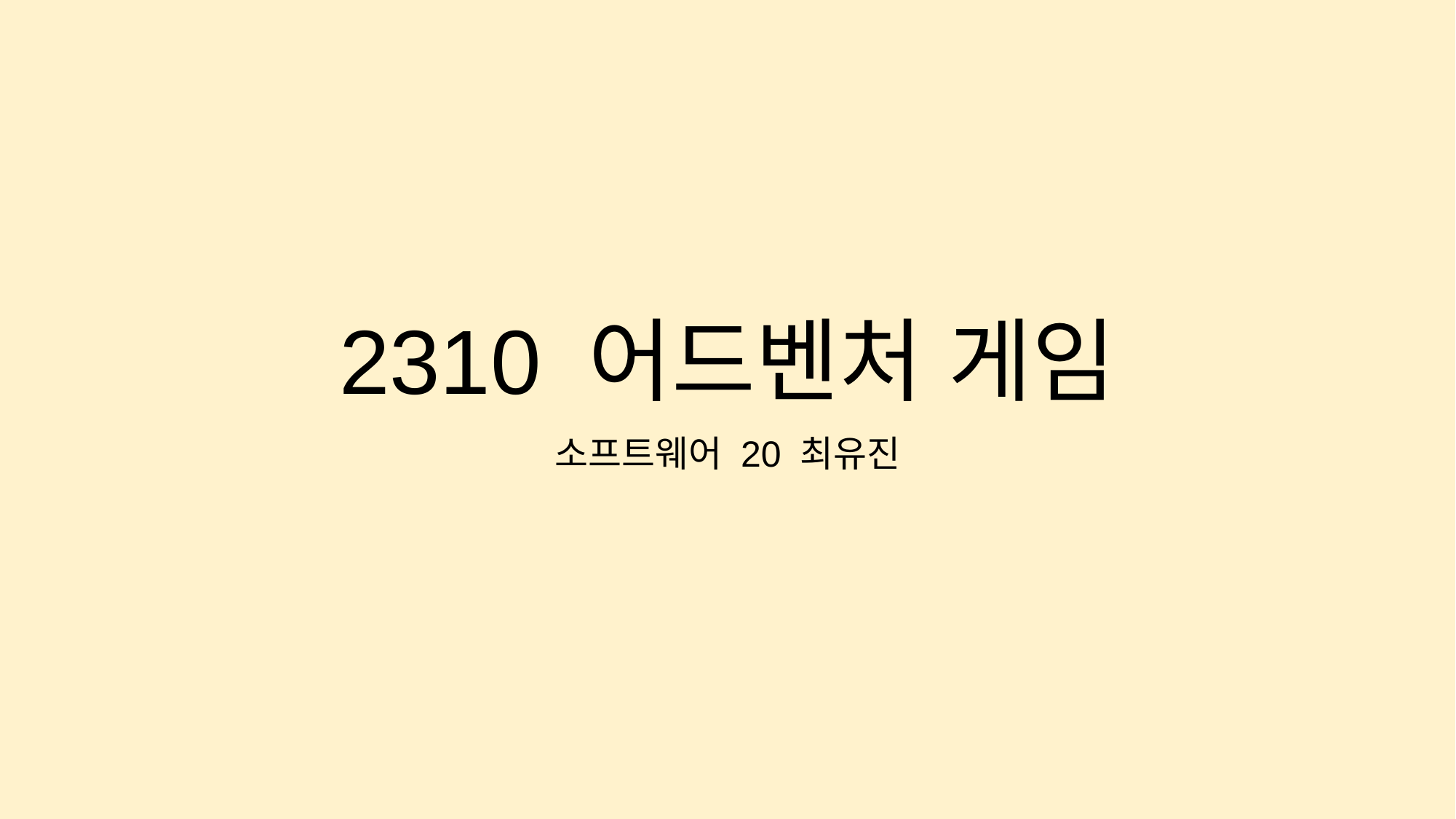

# 2310 어드벤처 게임
소프트웨어 20 최유진